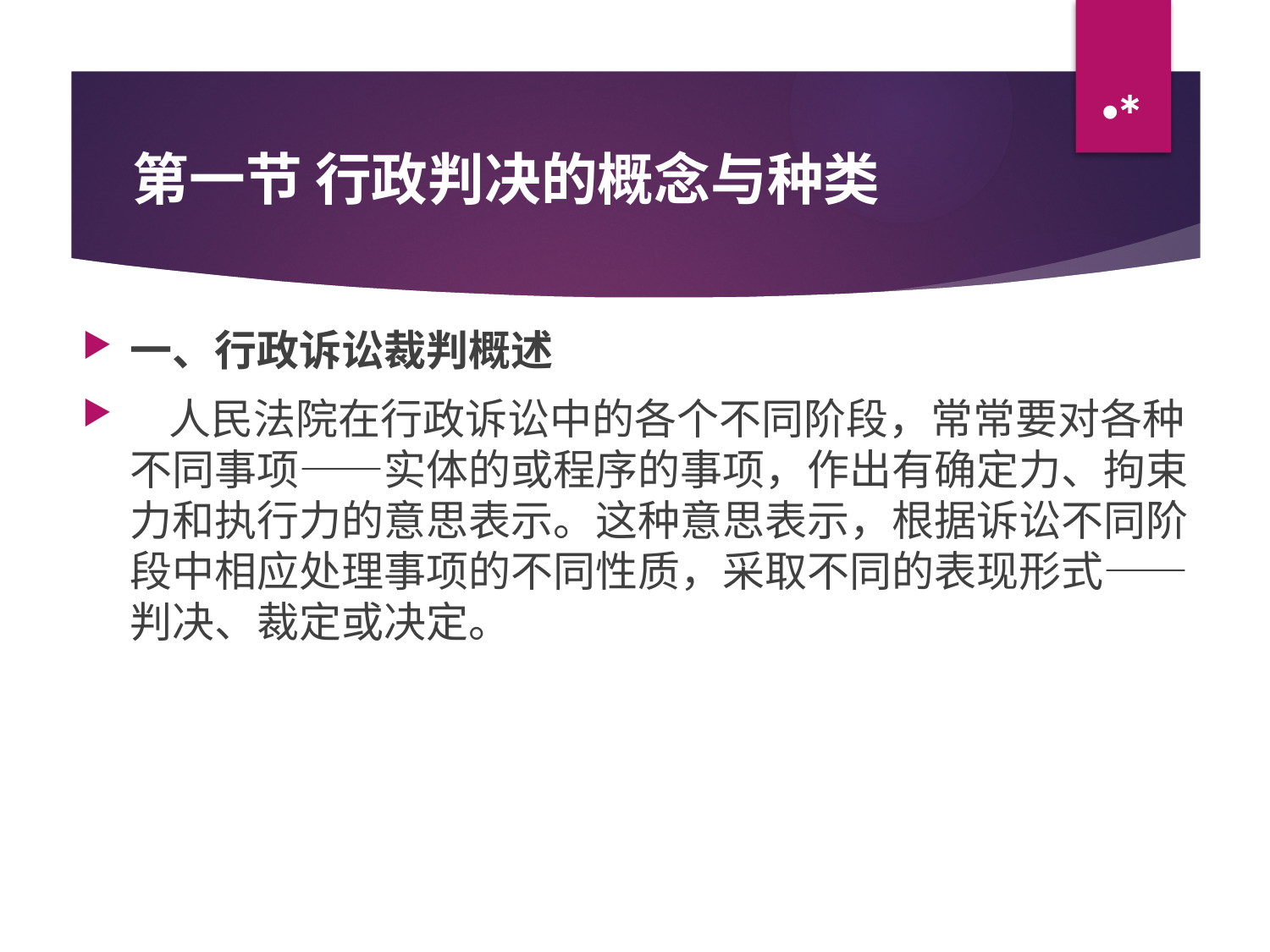

*
# 第一节 行政判决的概念与种类
一、行政诉讼裁判概述
   人民法院在行政诉讼中的各个不同阶段，常常要对各种不同事项——实体的或程序的事项，作出有确定力、拘束力和执行力的意思表示。这种意思表示，根据诉讼不同阶段中相应处理事项的不同性质，采取不同的表现形式——判决、裁定或决定。